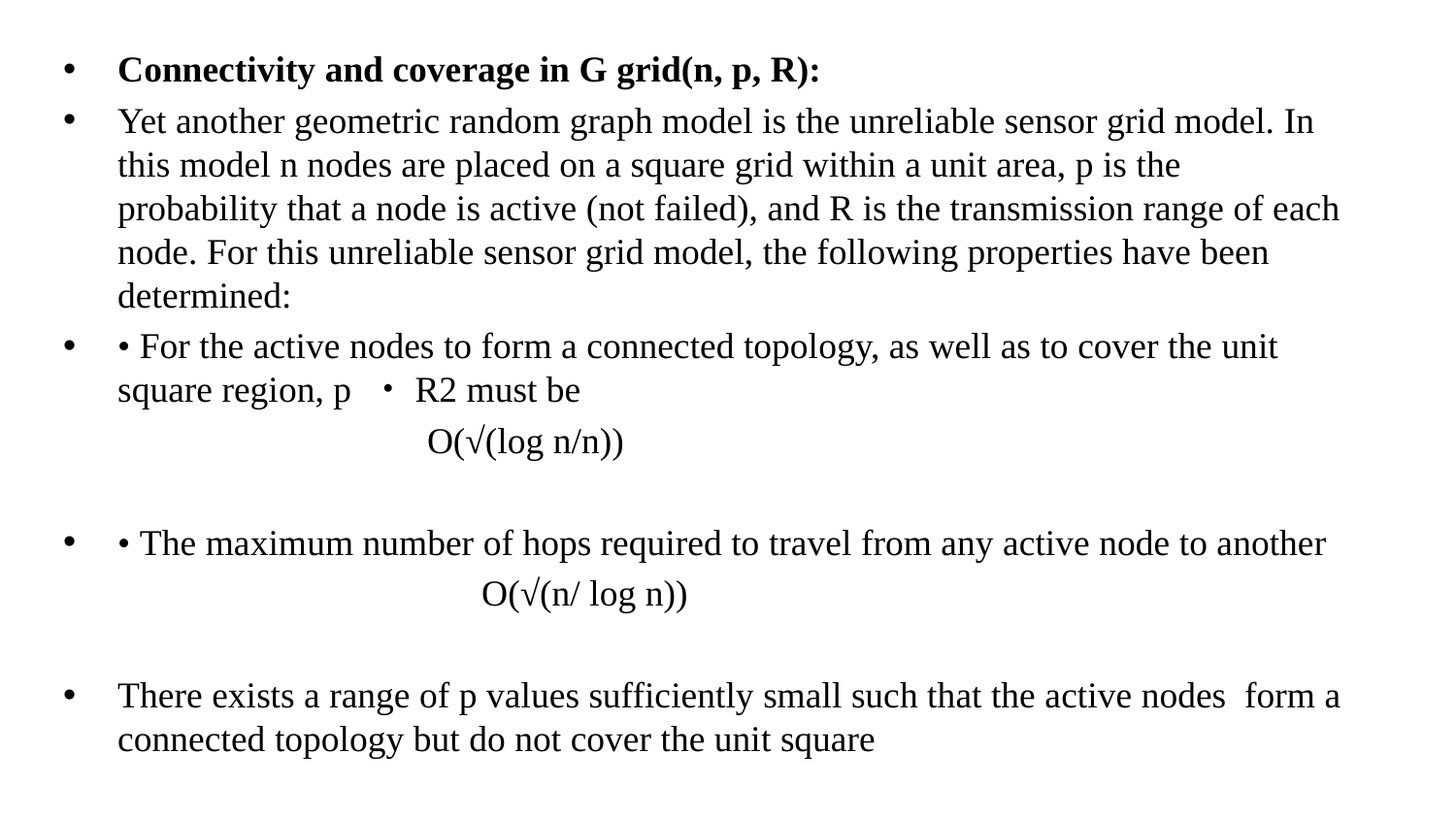

Connectivity and coverage in G grid(n, p, R):
Yet another geometric random graph model is the unreliable sensor grid model. In this model n nodes are placed on a square grid within a unit area, p is the probability that a node is active (not failed), and R is the transmission range of each node. For this unreliable sensor grid model, the following properties have been determined:
• For the active nodes to form a connected topology, as well as to cover the unit square region, p ・R2 must be
O(√(log n/n))

• The maximum number of hops required to travel from any active node to another
		O(√(n/ log n))

There exists a range of p values sufficiently small such that the active nodes  form a connected topology but do not cover the unit square